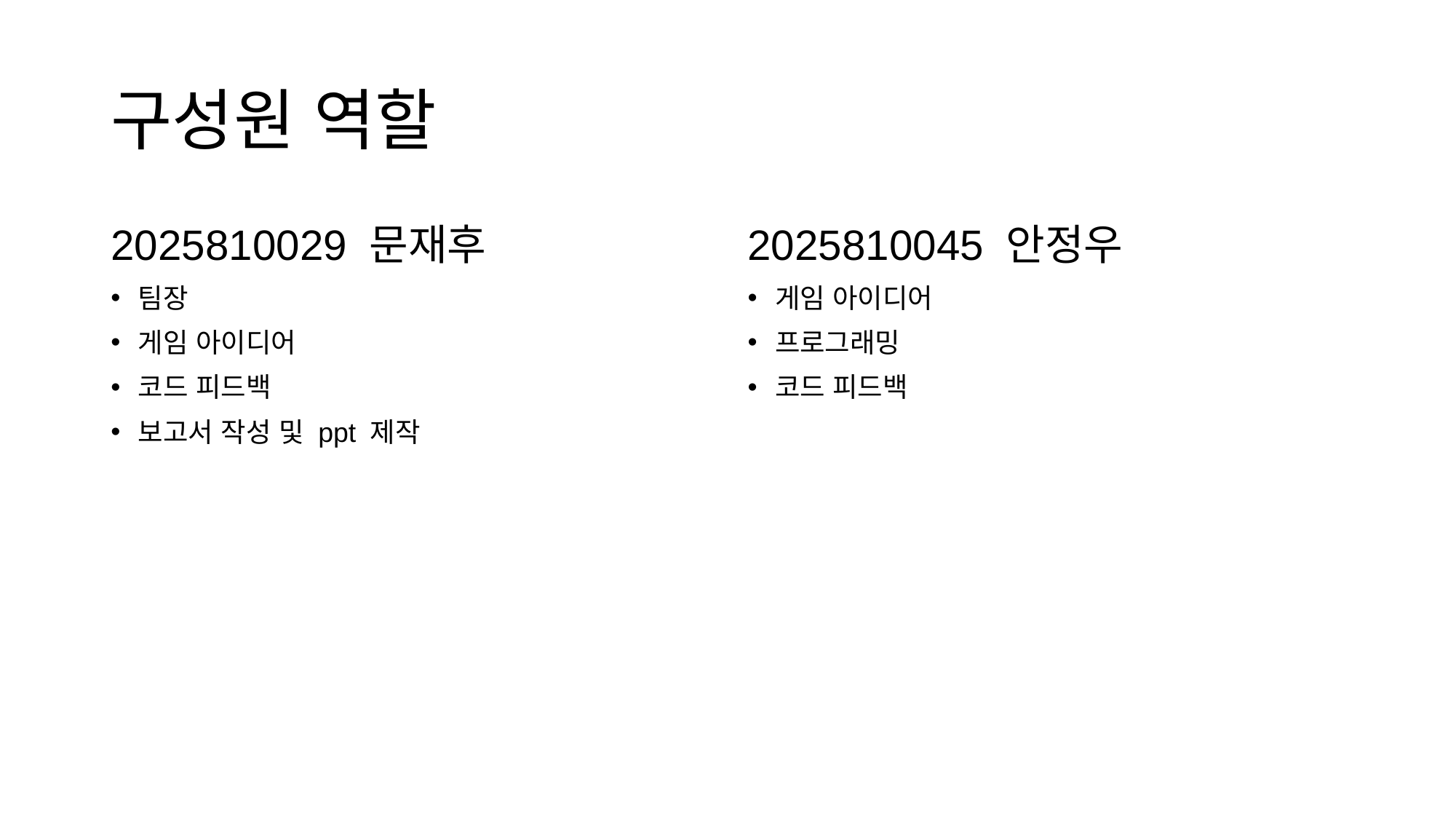

# 구성원 역할
2025810029 문재후
팀장
게임 아이디어
코드 피드백
보고서 작성 및 ppt 제작
2025810045 안정우
게임 아이디어
프로그래밍
코드 피드백